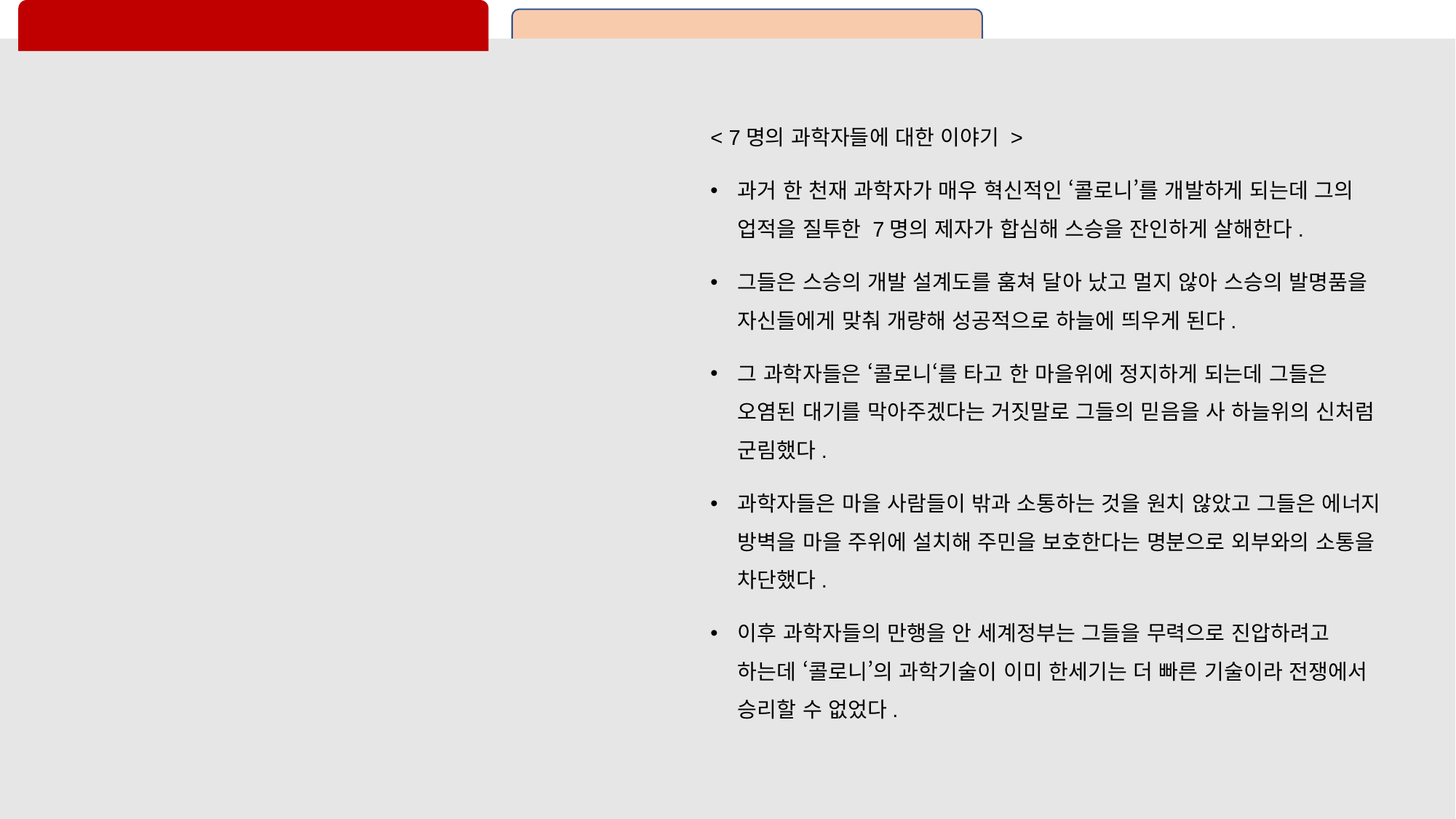

#

< 7명의 과학자들에 대한 이야기 >
과거 한 천재 과학자가 매우 혁신적인 ‘콜로니’를 개발하게 되는데 그의 업적을 질투한 7명의 제자가 합심해 스승을 잔인하게 살해한다.
그들은 스승의 개발 설계도를 훔쳐 달아 났고 멀지 않아 스승의 발명품을 자신들에게 맞춰 개량해 성공적으로 하늘에 띄우게 된다.
그 과학자들은 ‘콜로니‘를 타고 한 마을위에 정지하게 되는데 그들은 오염된 대기를 막아주겠다는 거짓말로 그들의 믿음을 사 하늘위의 신처럼 군림했다.
과학자들은 마을 사람들이 밖과 소통하는 것을 원치 않았고 그들은 에너지 방벽을 마을 주위에 설치해 주민을 보호한다는 명분으로 외부와의 소통을 차단했다.
이후 과학자들의 만행을 안 세계정부는 그들을 무력으로 진압하려고 하는데 ‘콜로니’의 과학기술이 이미 한세기는 더 빠른 기술이라 전쟁에서 승리할 수 없었다.